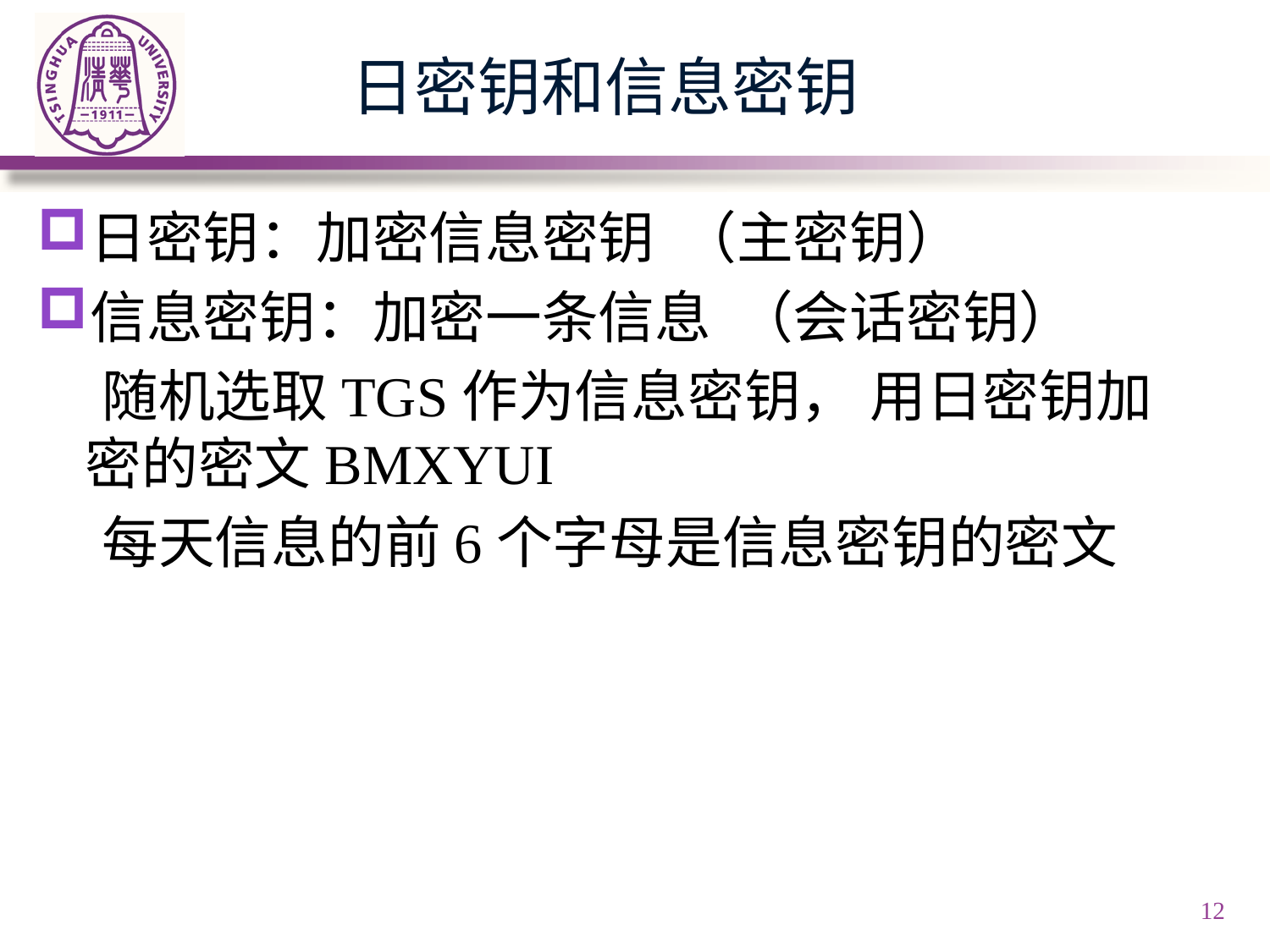

# 日密钥和信息密钥
日密钥：加密信息密钥  （主密钥）
信息密钥：加密一条信息  （会话密钥）
    随机选取TGS作为信息密钥， 用日密钥加密的密文BMXYUI
    每天信息的前6个字母是信息密钥的密文
12